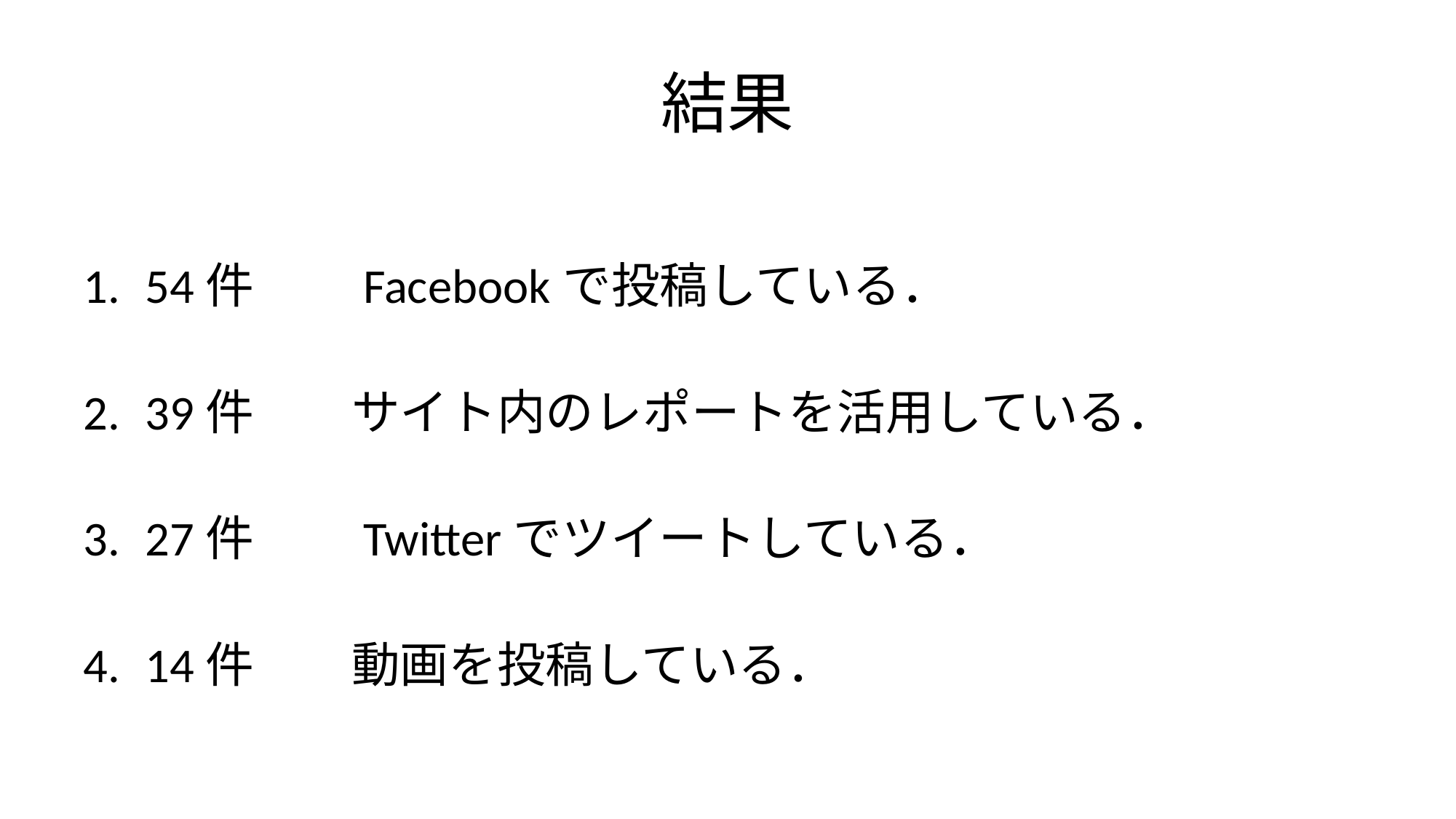

# 結果
54件　　Facebookで投稿している．
39件　　サイト内のレポートを活用している．
27件　　Twitterでツイートしている．
14件　　動画を投稿している．